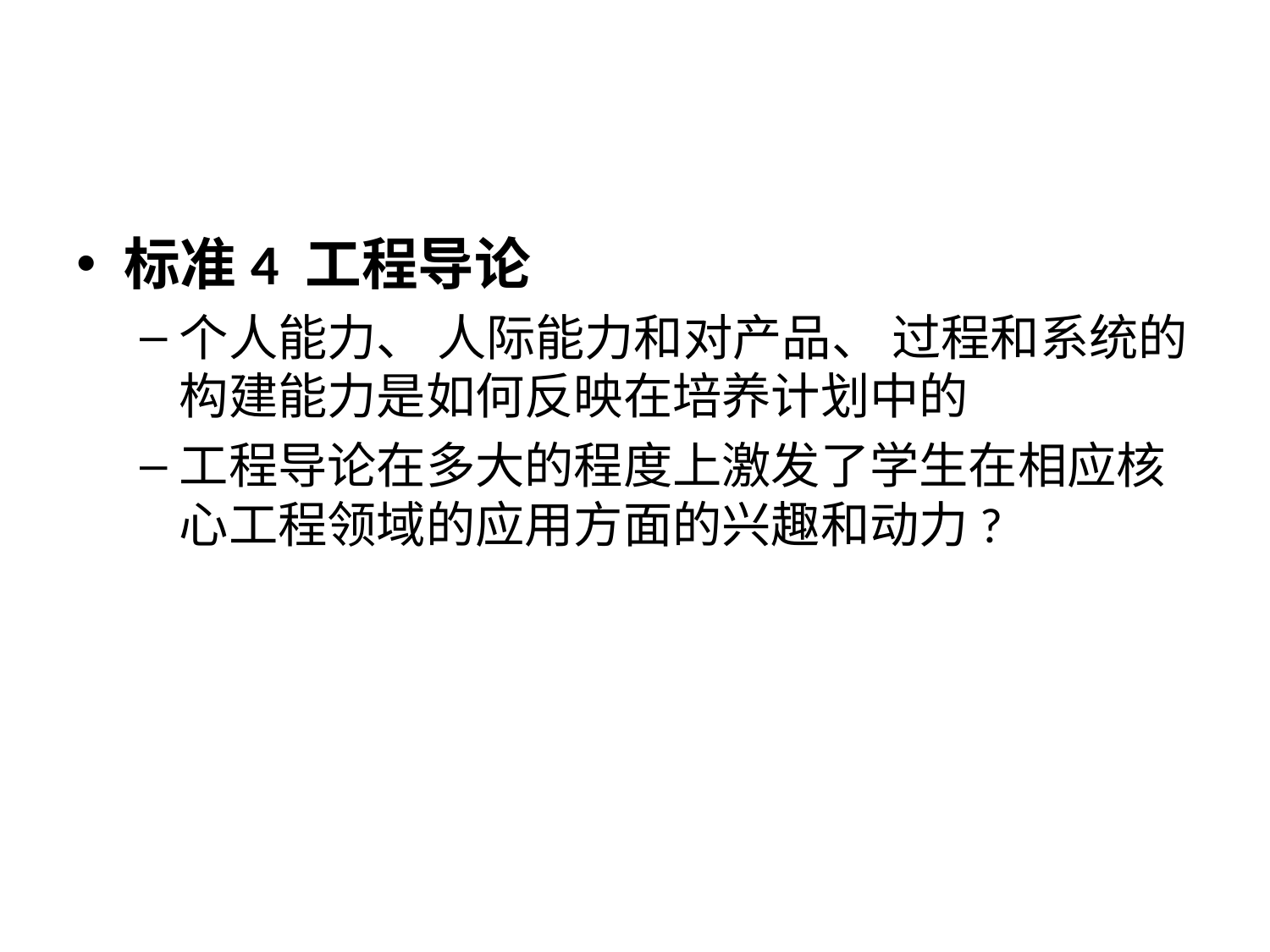

#
标准4 工程导论
个人能力、 人际能力和对产品、 过程和系统的构建能力是如何反映在培养计划中的
工程导论在多大的程度上激发了学生在相应核心工程领域的应用方面的兴趣和动力?